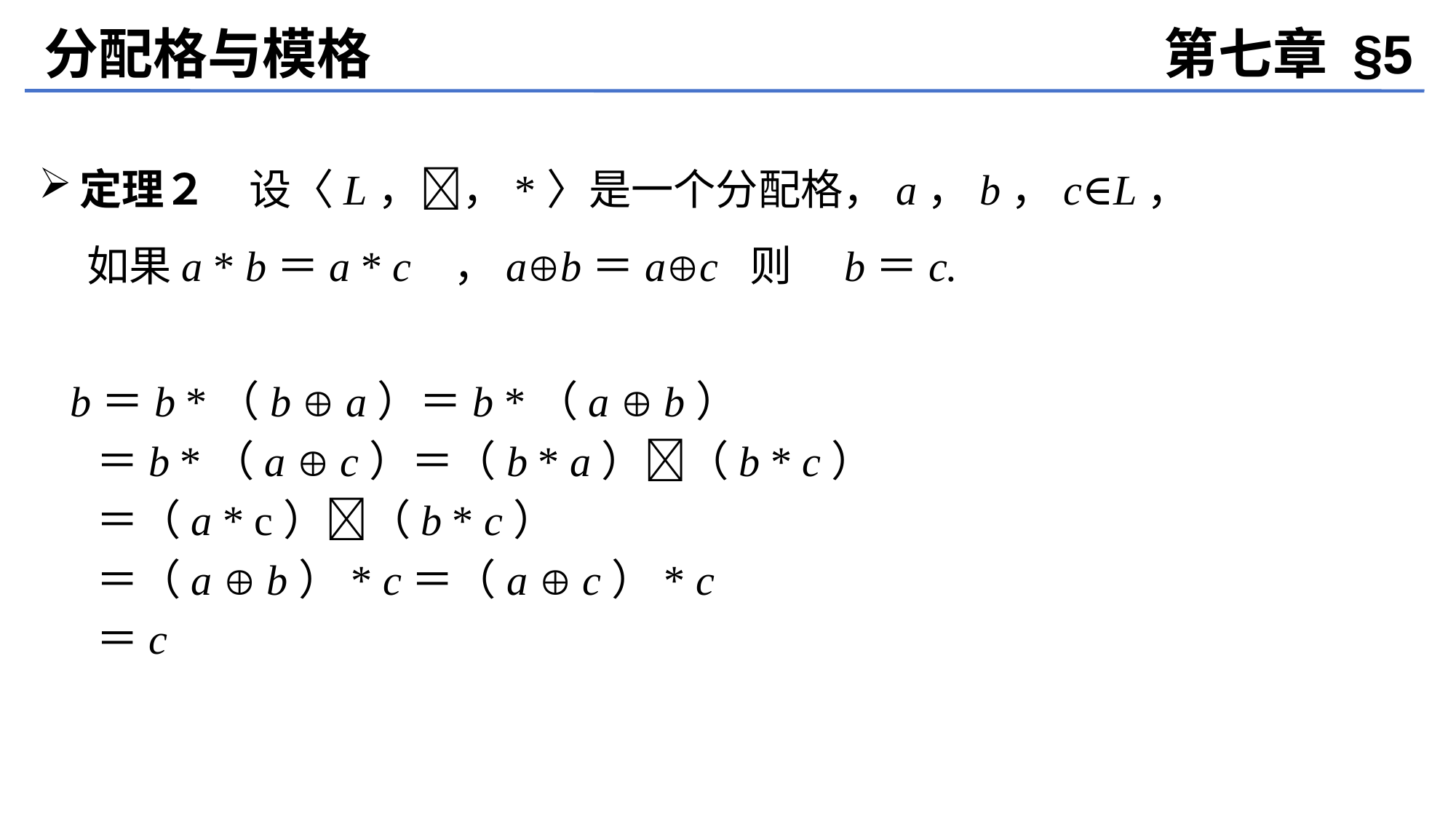

分配格与模格
第七章 §5
定理２　设〈L，⊕，*〉是一个分配格，a，b，c∈L，
    如果a * b＝a * c   ，a⊕b＝a⊕c  则　b＝c.

   b＝b *（b ⊕ a）＝b *（a ⊕ b）
     ＝b *（a ⊕ c）＝（b * a）⊕（b * c）
     ＝（a * c）⊕（b * c）
     ＝（a ⊕ b）* c＝（a ⊕ c）* c
     ＝c